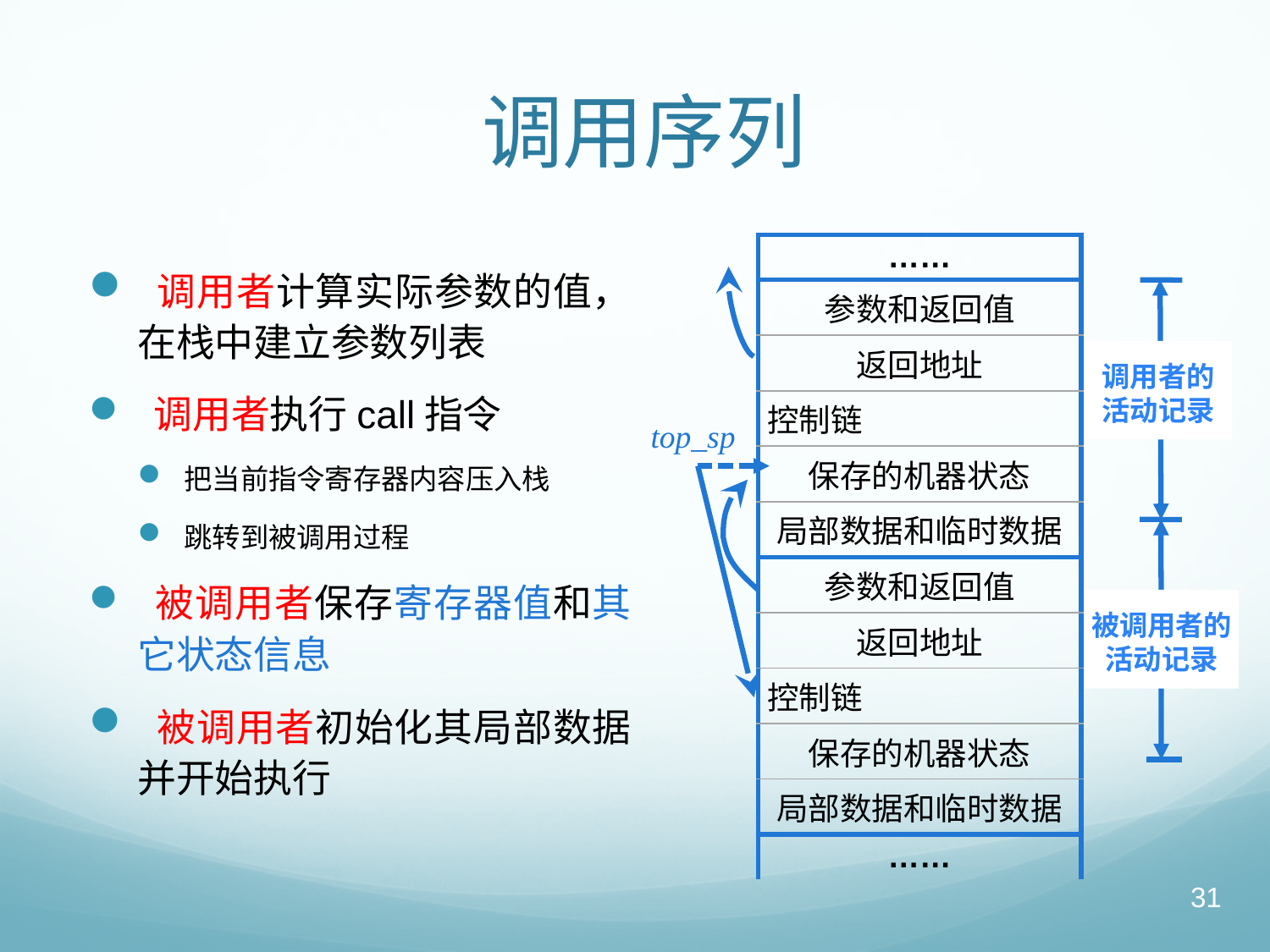

# 调用序列
| …… |
| --- |
| 参数和返回值 |
| 返回地址 |
| 控制链 |
| 保存的机器状态 |
| 局部数据和临时数据 |
| 参数和返回值 |
| 返回地址 |
| 控制链 |
| 保存的机器状态 |
| 局部数据和临时数据 |
| …… |

 调用者计算实际参数的值，在栈中建立参数列表
 调用者执行call指令
把当前指令寄存器内容压入栈
跳转到被调用过程
 被调用者保存寄存器值和其它状态信息
 被调用者初始化其局部数据并开始执行
调用者的活动记录
top_sp

被调用者的活动记录
31